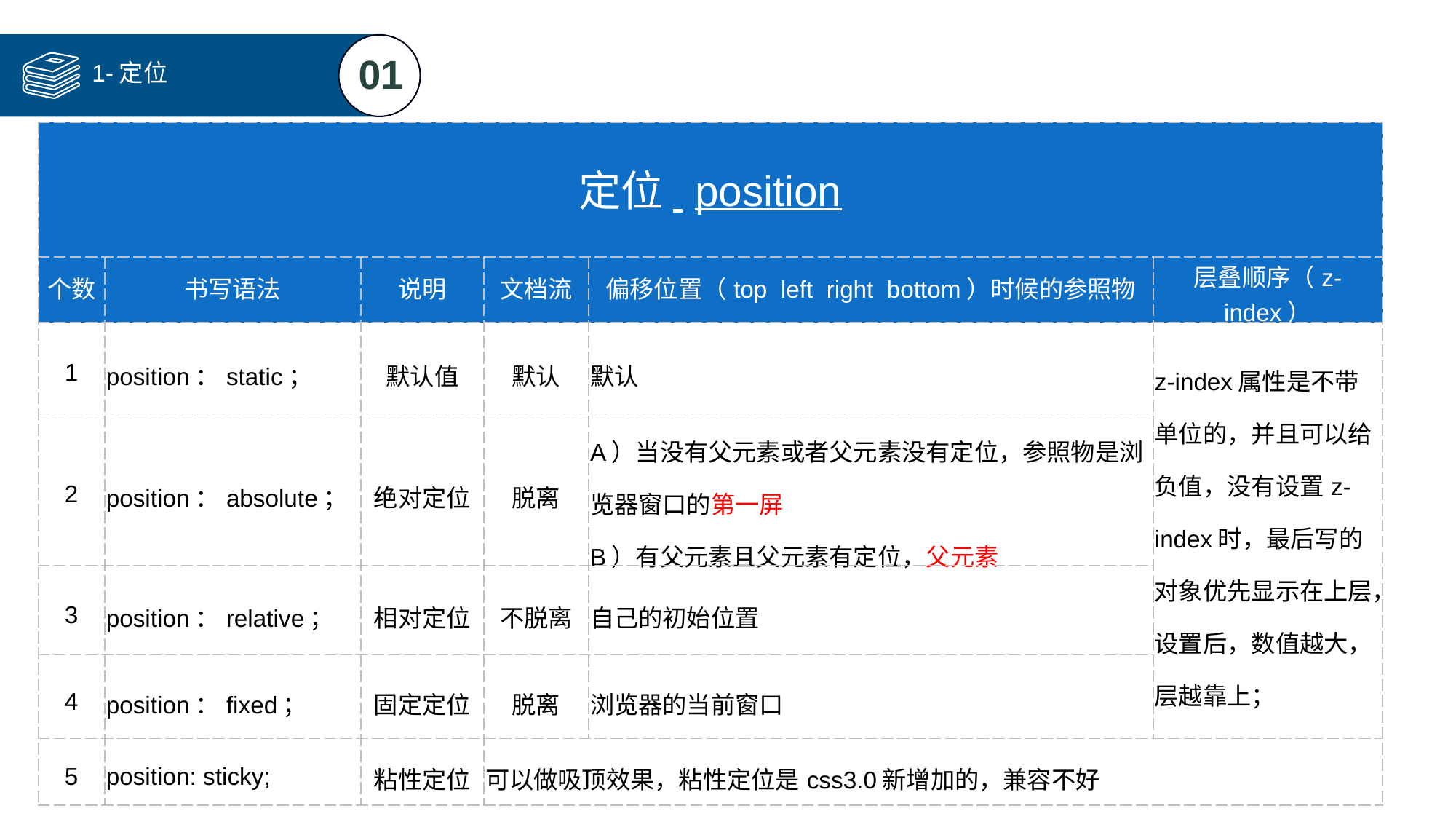

01
1-定位

| 定位 position |  |  |  |  |  |
| --- | --- | --- | --- | --- | --- |
| 个数 | 书写语法 | 说明 | 文档流 | 偏移位置（top left right bottom）时候的参照物 | 层叠顺序（z-index） |
| 1 | position：static； | 默认值 | 默认 | 默认 | z-index属性是不带单位的，并且可以给负值，没有设置z-index时，最后写的对象优先显示在上层，设置后，数值越大，层越靠上； |
| 2 | position：absolute； | 绝对定位 | 脱离 | A）当没有父元素或者父元素没有定位，参照物是浏览器窗口的第一屏 B）有父元素且父元素有定位，父元素 |  |
| 3 | position：relative； | 相对定位 | 不脱离 | 自己的初始位置 |  |
| 4 | position：fixed； | 固定定位 | 脱离 | 浏览器的当前窗口 |  |
| 5 | position: sticky; | 粘性定位 | 可以做吸顶效果，粘性定位是css3.0新增加的，兼容不好 |  |  |